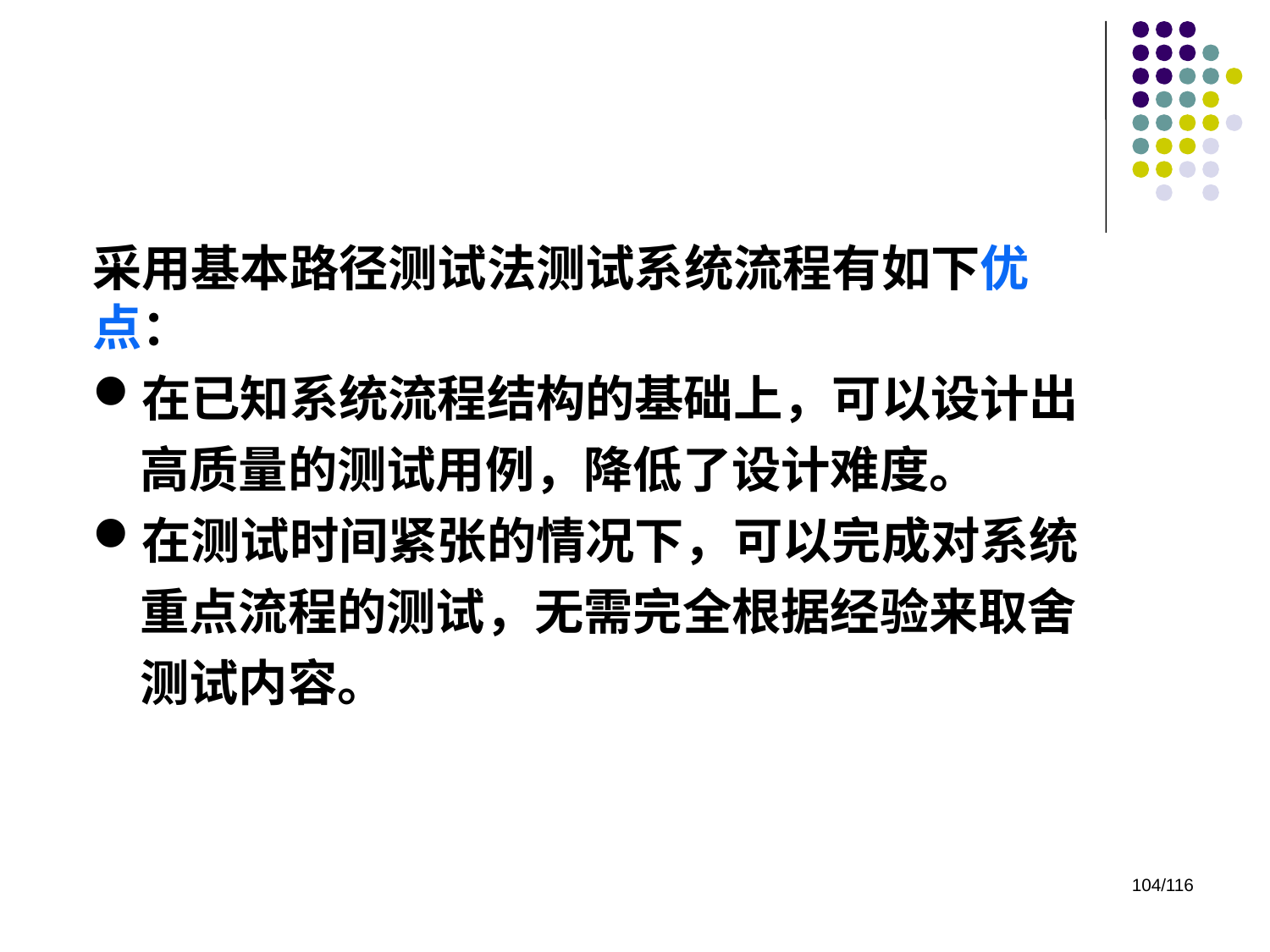

采用基本路径测试法测试系统流程有如下优点：
在已知系统流程结构的基础上，可以设计出高质量的测试用例，降低了设计难度。
在测试时间紧张的情况下，可以完成对系统重点流程的测试，无需完全根据经验来取舍测试内容。

104/116